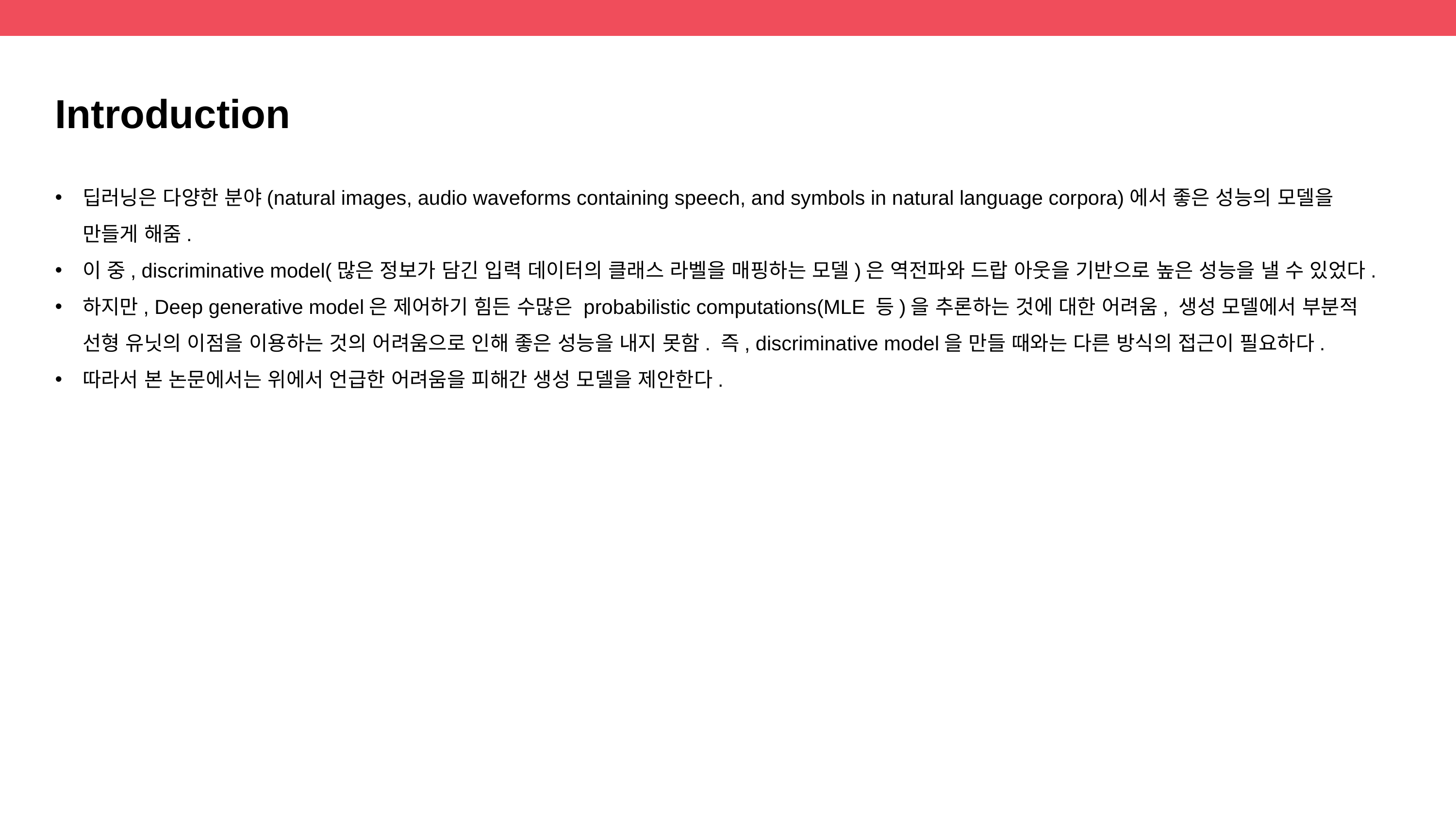

Introduction
딥러닝은 다양한 분야(natural images, audio waveforms containing speech, and symbols in natural language corpora)에서 좋은 성능의 모델을 만들게 해줌.
이 중, discriminative model(많은 정보가 담긴 입력 데이터의 클래스 라벨을 매핑하는 모델)은 역전파와 드랍 아웃을 기반으로 높은 성능을 낼 수 있었다.
하지만, Deep generative model은 제어하기 힘든 수많은 probabilistic computations(MLE 등)을 추론하는 것에 대한 어려움, 생성 모델에서 부분적 선형 유닛의 이점을 이용하는 것의 어려움으로 인해 좋은 성능을 내지 못함. 즉, discriminative model을 만들 때와는 다른 방식의 접근이 필요하다.
따라서 본 논문에서는 위에서 언급한 어려움을 피해간 생성 모델을 제안한다.